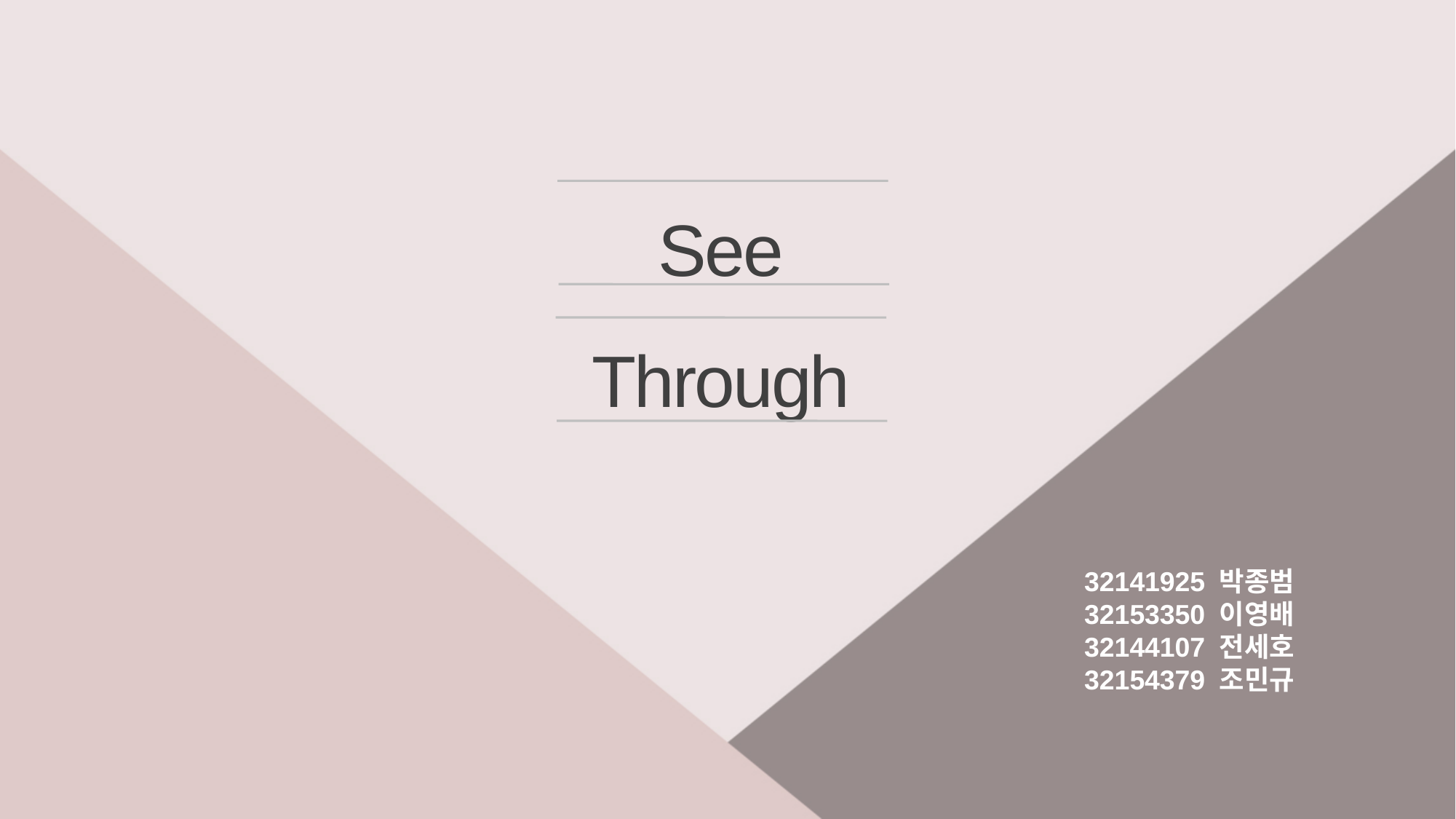

See
Through
32141925 박종범
32153350 이영배
32144107 전세호
32154379 조민규